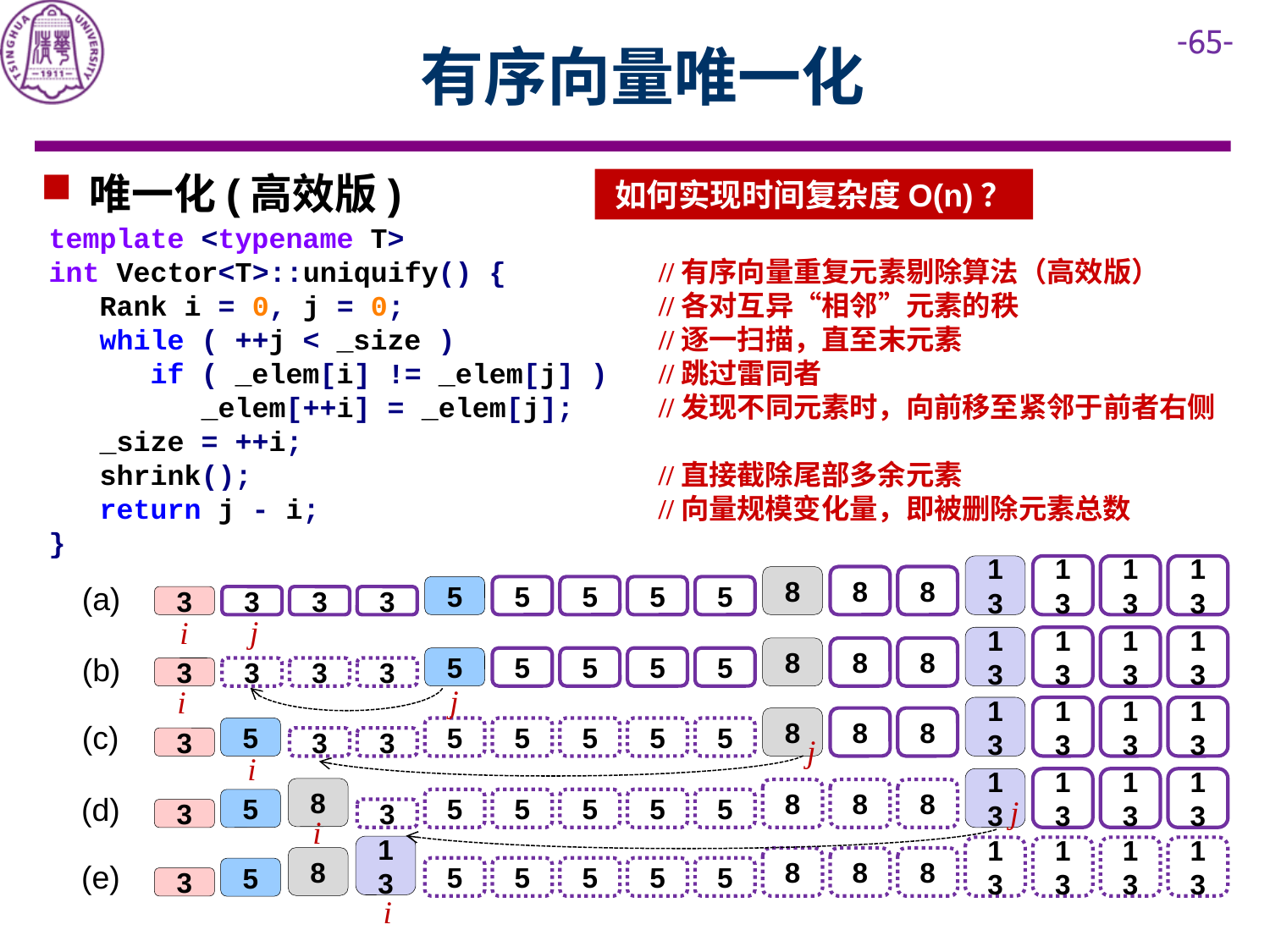

# 有序向量唯一化
唯一化(高效版)
如何实现时间复杂度O(n)？
template <typename T>
int Vector<T>::uniquify() {         //有序向量重复元素剔除算法（高效版）
   Rank i = 0, j = 0;               //各对互异“相邻”元素的秩
   while ( ++j < _size )            //逐一扫描，直至末元素
      if ( _elem[i] != _elem[j] )   //跳过雷同者
         _elem[++i] = _elem[j];     //发现不同元素时，向前移至紧邻于前者右侧
   _size = ++i;
   shrink();                        //直接截除尾部多余元素
   return j - i;                    //向量规模变化量，即被删除元素总数
}

13
13
13
13
8
8
8
(a)
5
5
5
5
5

3
3
3
3
j
i
13
13
13
13
8
8
8
(b)
5
5
5
5
5
3
3
3
3
j
i
13
13
13
13
8
8
8
(c)
5
5
5
5
5
5
j
3
3
3
i
13
13
13
13
8
8
8
8
(d)
j
5
5
5
5
5
5
3
3
i
13
13
13
13
13
8
8
8
8
(e)
5
5
5
5
5
5
3
i